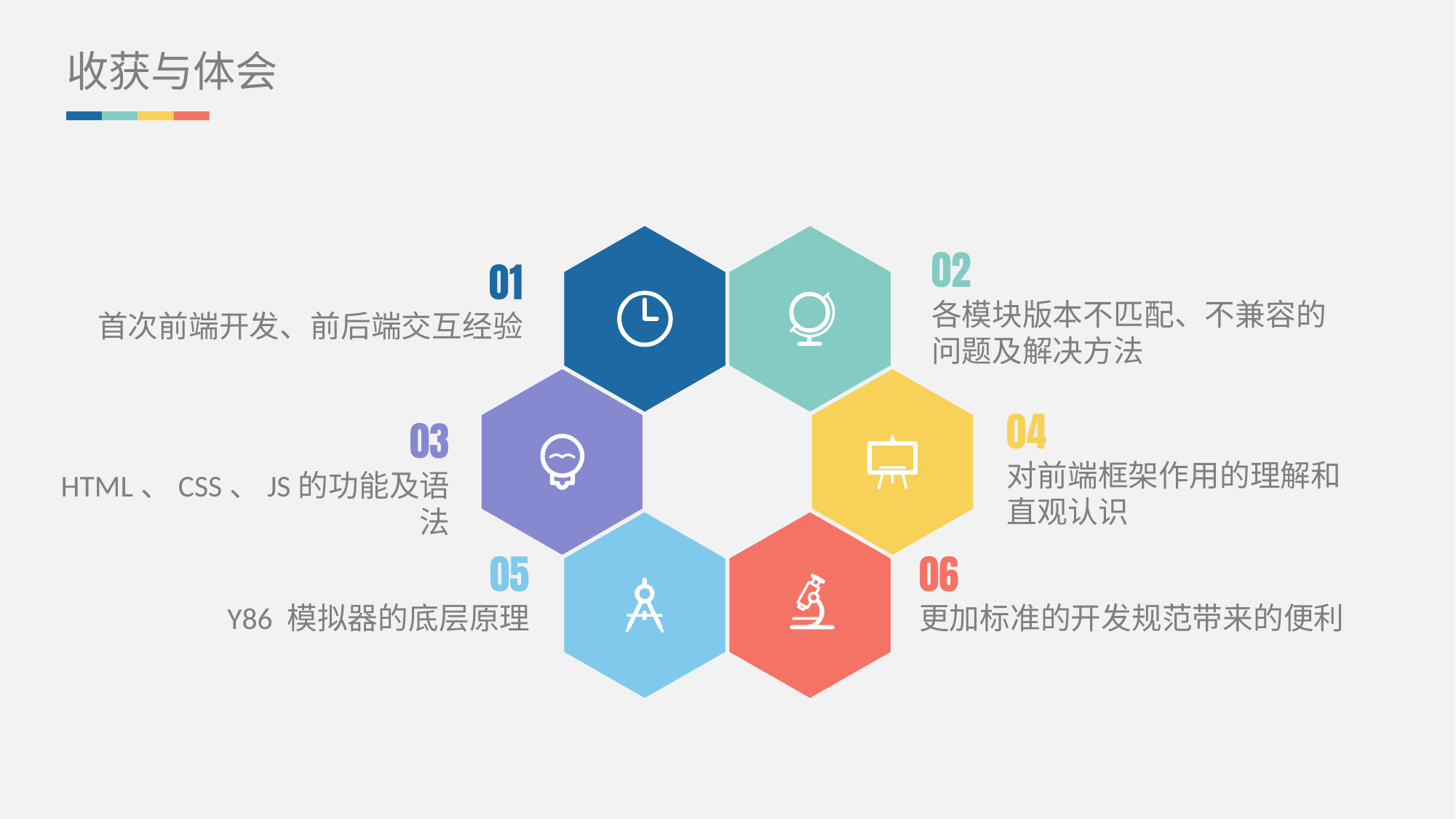

收获与体会

02
各模块版本不匹配、不兼容的问题及解决⽅法
01
首次前端开发、前后端交互经验

04
对前端框架作用的理解和直观认识
03
HTML、CSS、JS的功能及语法

05
Y86 模拟器的底层原理
06
更加标准的开发规范带来的便利